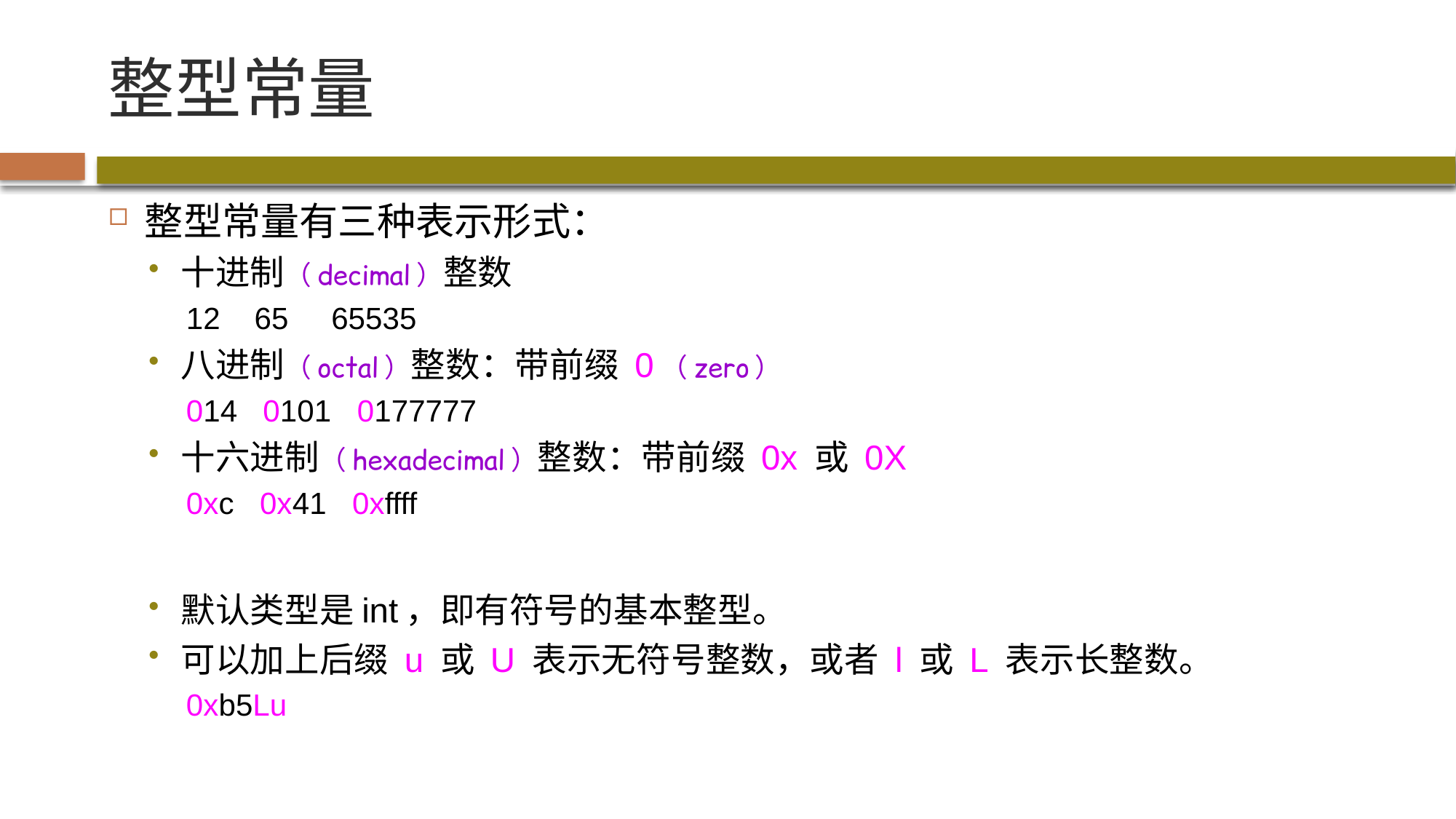

# 整型常量
整型常量有三种表示形式：
十进制（decimal）整数
12    65     65535
八进制（octal）整数：带前缀 0（zero）
014   0101   0177777
十六进制（hexadecimal）整数：带前缀 0x 或 0X
0xc   0x41   0xffff

默认类型是int，即有符号的基本整型。
可以加上后缀 u 或 U 表示无符号整数，或者 l 或 L 表示长整数。
0xb5Lu